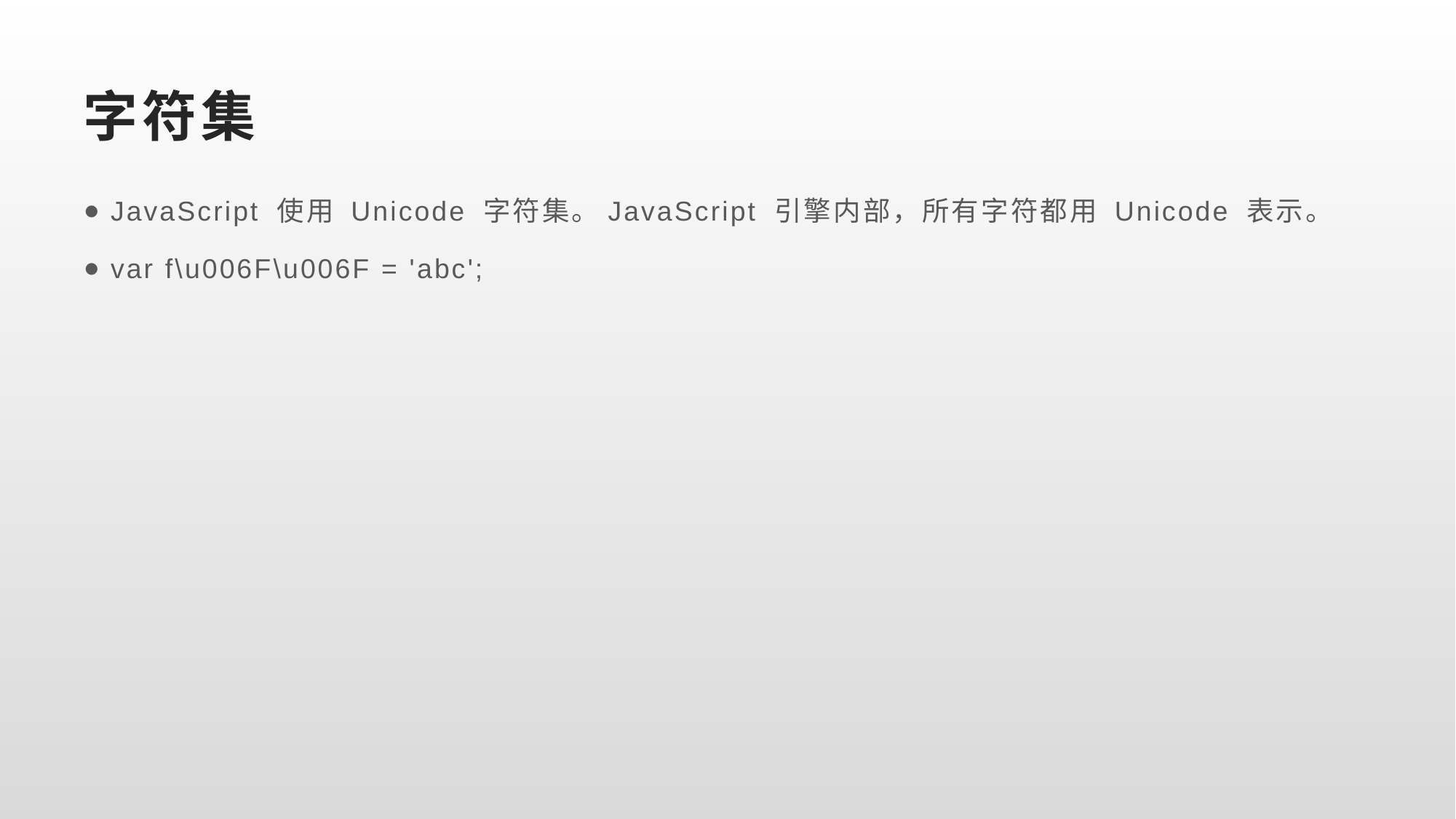

# 字符集
JavaScript 使用 Unicode 字符集。JavaScript 引擎内部，所有字符都用 Unicode 表示。
var f\u006F\u006F = 'abc';